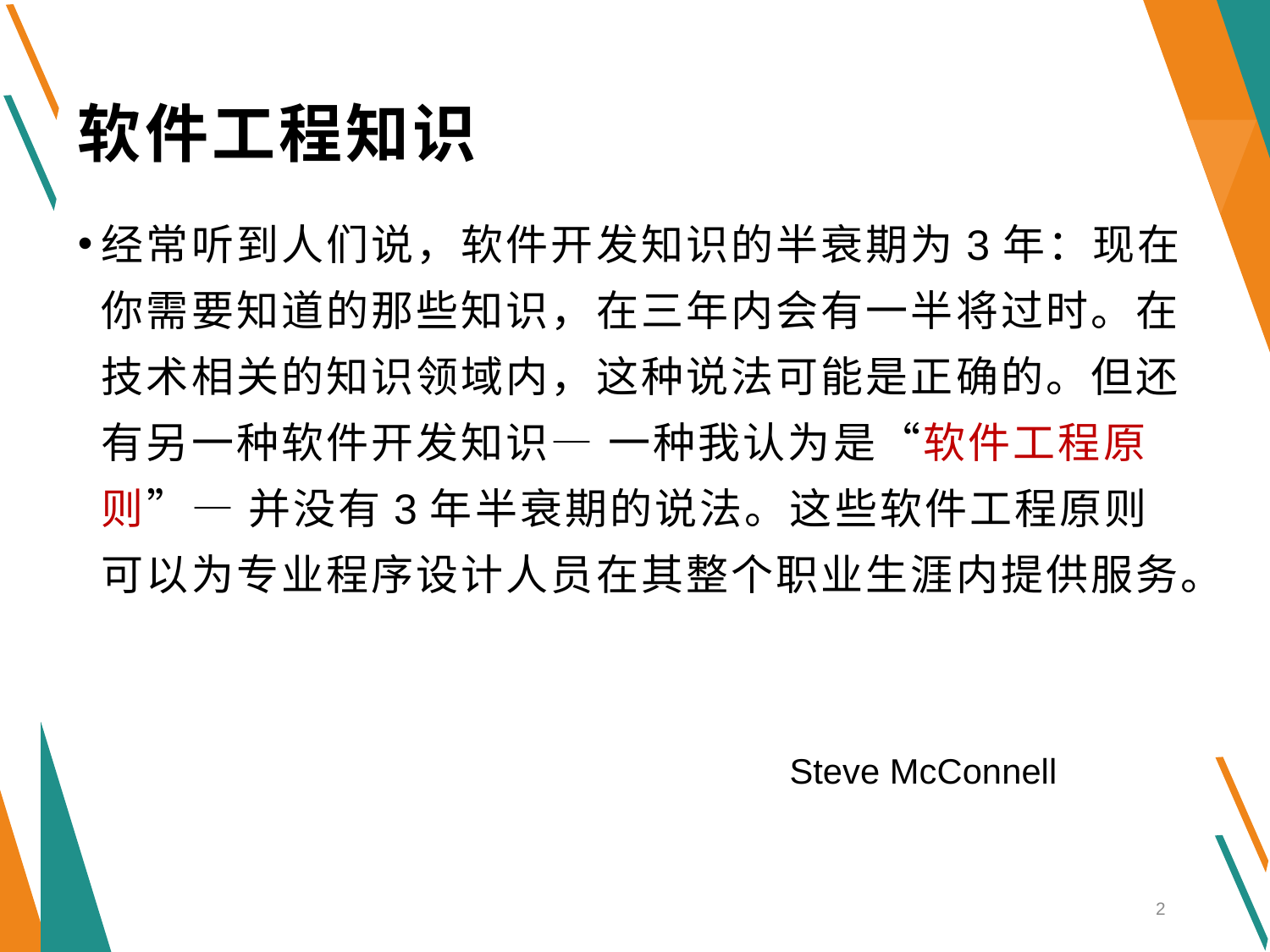

# 软件工程知识
经常听到人们说，软件开发知识的半衰期为3年：现在你需要知道的那些知识，在三年内会有一半将过时。在技术相关的知识领域内，这种说法可能是正确的。但还有另一种软件开发知识— 一种我认为是“软件工程原则”— 并没有3年半衰期的说法。这些软件工程原则可以为专业程序设计人员在其整个职业生涯内提供服务。

Steve McConnell
2